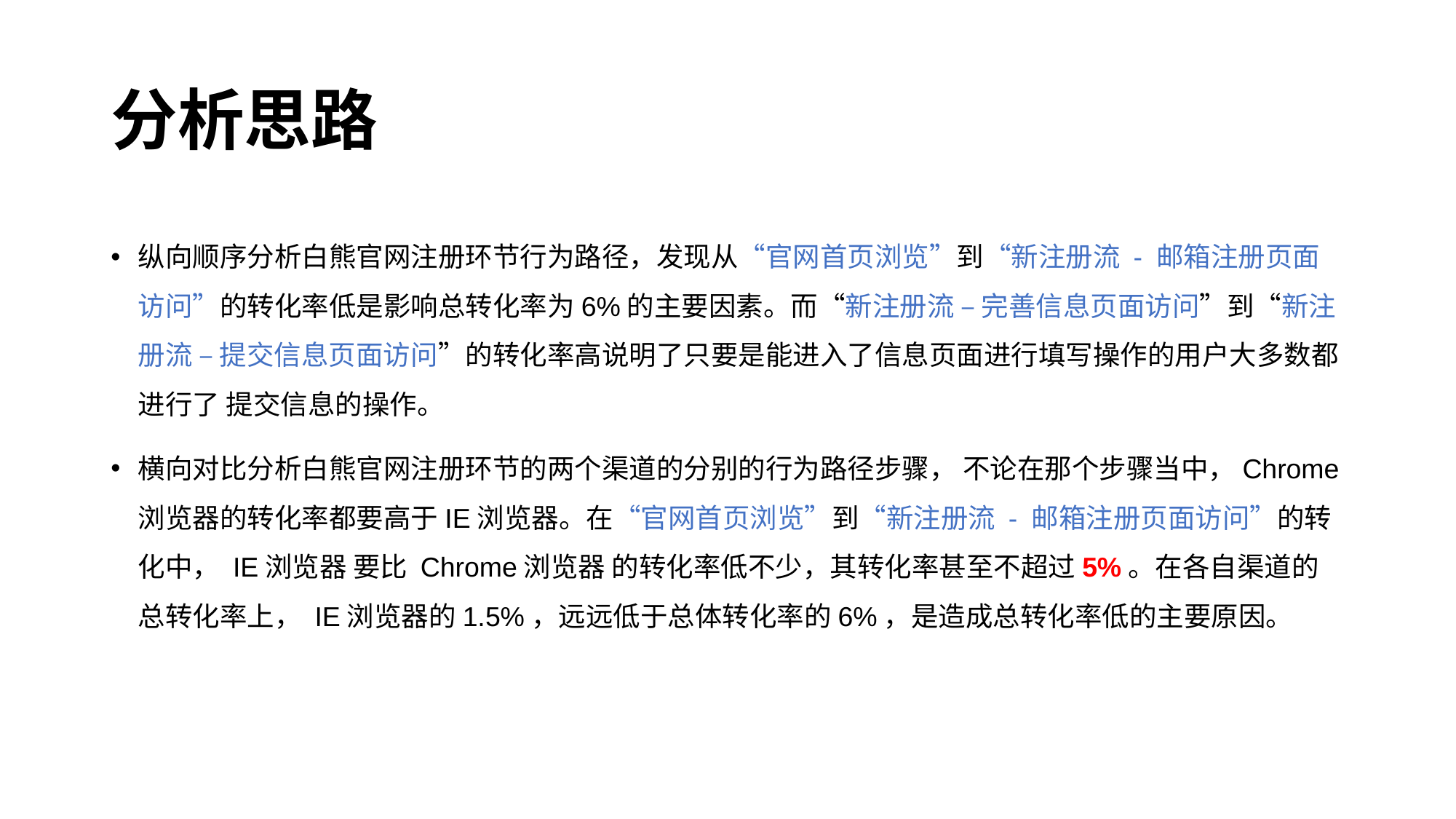

# 分析思路
纵向顺序分析白熊官网注册环节行为路径，发现从“官网首页浏览”到“新注册流 - 邮箱注册页面访问”的转化率低是影响总转化率为6%的主要因素。而“新注册流 – 完善信息页面访问”到“新注册流 – 提交信息页面访问”的转化率高说明了只要是能进入了信息页面进行填写操作的用户大多数都进行了 提交信息的操作。
横向对比分析白熊官网注册环节的两个渠道的分别的行为路径步骤， 不论在那个步骤当中，Chrome浏览器的转化率都要高于IE浏览器。在“官网首页浏览”到“新注册流 - 邮箱注册页面访问”的转化中， IE浏览器 要比 Chrome浏览器 的转化率低不少，其转化率甚至不超过5%。在各自渠道的总转化率上， IE浏览器的1.5%，远远低于总体转化率的6%，是造成总转化率低的主要原因。